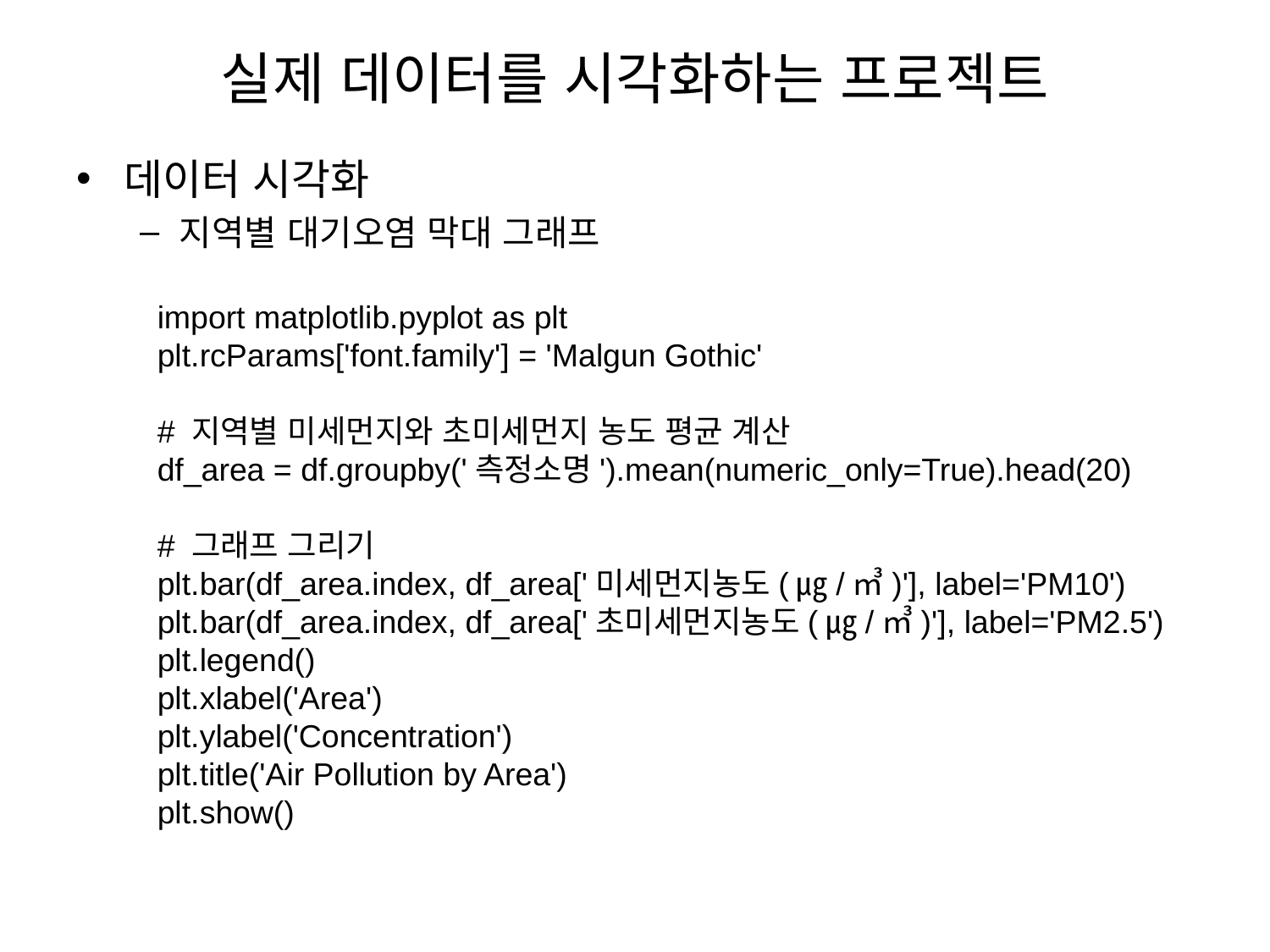

# 실제 데이터를 시각화하는 프로젝트
데이터 시각화
지역별 대기오염 막대 그래프

import matplotlib.pyplot as plt
plt.rcParams['font.family'] = 'Malgun Gothic'

# 지역별 미세먼지와 초미세먼지 농도 평균 계산
df_area = df.groupby('측정소명').mean(numeric_only=True).head(20)

# 그래프 그리기
plt.bar(df_area.index, df_area['미세먼지농도(㎍/㎥)'], label='PM10')
plt.bar(df_area.index, df_area['초미세먼지농도(㎍/㎥)'], label='PM2.5')
plt.legend()
plt.xlabel('Area')
plt.ylabel('Concentration')
plt.title('Air Pollution by Area')
plt.show()